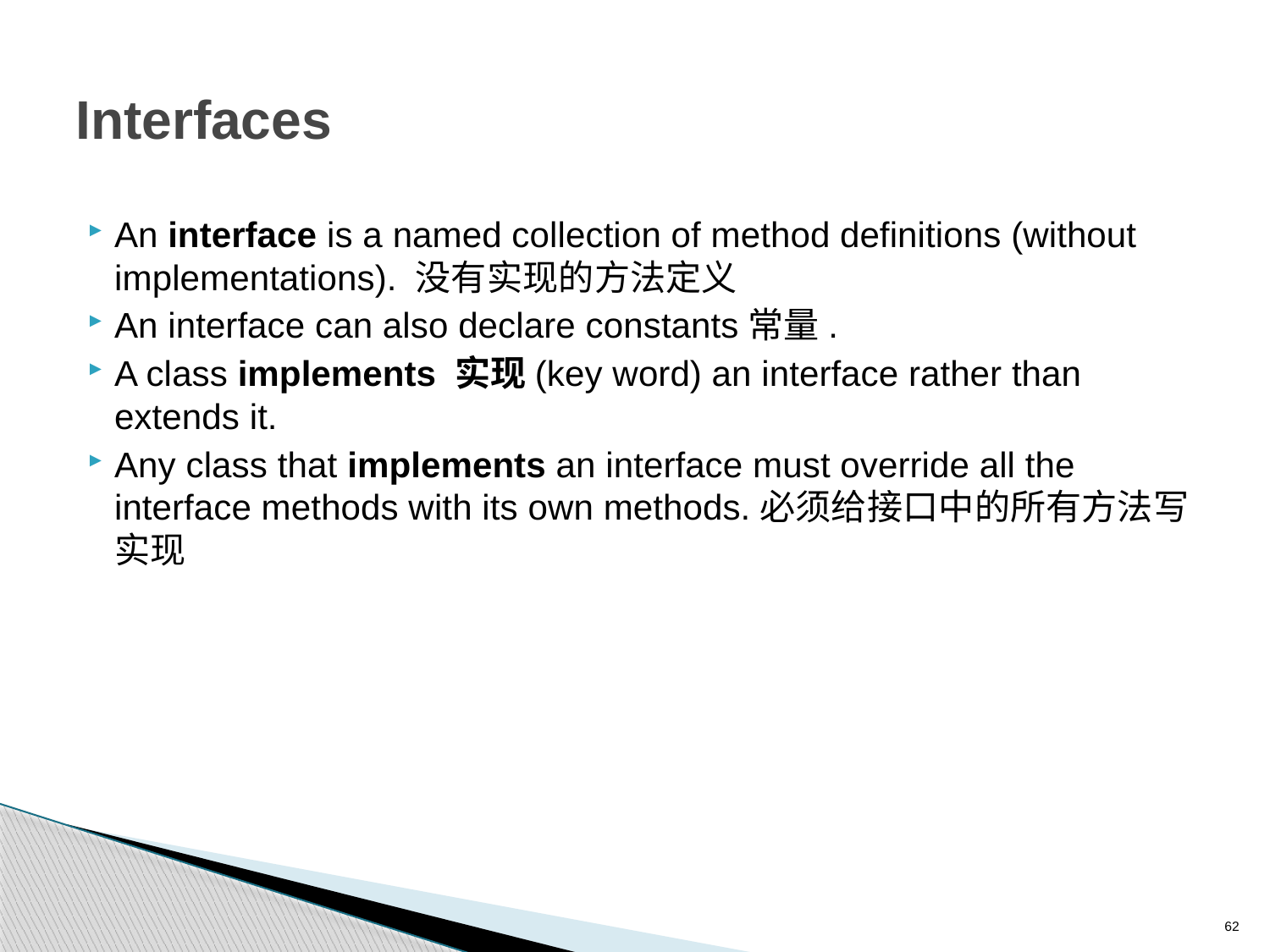

# Interfaces
An interface is a named collection of method definitions (without implementations). 没有实现的方法定义
An interface can also declare constants常量.
A class implements 实现(key word) an interface rather than extends it.
Any class that implements an interface must override all the interface methods with its own methods.必须给接口中的所有方法写实现

62